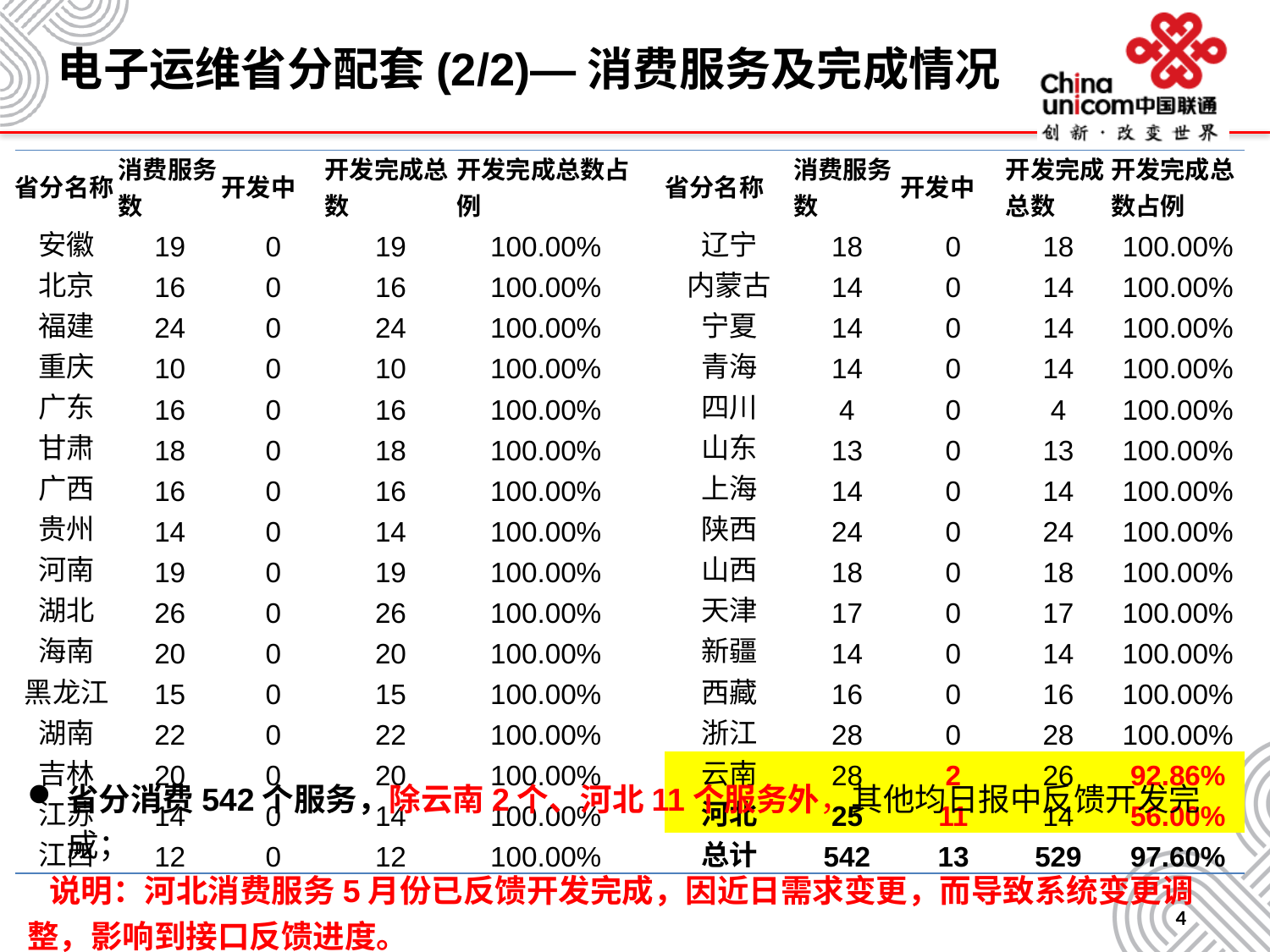

电子运维省分配套(2/2)—消费服务及完成情况
| 省分名称 | 消费服务数 | 开发中 | 开发完成总数 | 开发完成总数占例 |  | 省分名称 | 消费服务数 | 开发中 | 开发完成总数 | 开发完成总数占例 |
| --- | --- | --- | --- | --- | --- | --- | --- | --- | --- | --- |
| 安徽 | 19 | 0 | 19 | 100.00% |  | 辽宁 | 18 | 0 | 18 | 100.00% |
| 北京 | 16 | 0 | 16 | 100.00% |  | 内蒙古 | 14 | 0 | 14 | 100.00% |
| 福建 | 24 | 0 | 24 | 100.00% |  | 宁夏 | 14 | 0 | 14 | 100.00% |
| 重庆 | 10 | 0 | 10 | 100.00% |  | 青海 | 14 | 0 | 14 | 100.00% |
| 广东 | 16 | 0 | 16 | 100.00% |  | 四川 | 4 | 0 | 4 | 100.00% |
| 甘肃 | 18 | 0 | 18 | 100.00% |  | 山东 | 13 | 0 | 13 | 100.00% |
| 广西 | 16 | 0 | 16 | 100.00% |  | 上海 | 14 | 0 | 14 | 100.00% |
| 贵州 | 14 | 0 | 14 | 100.00% |  | 陕西 | 24 | 0 | 24 | 100.00% |
| 河南 | 19 | 0 | 19 | 100.00% |  | 山西 | 18 | 0 | 18 | 100.00% |
| 湖北 | 26 | 0 | 26 | 100.00% |  | 天津 | 17 | 0 | 17 | 100.00% |
| 海南 | 20 | 0 | 20 | 100.00% |  | 新疆 | 14 | 0 | 14 | 100.00% |
| 黑龙江 | 15 | 0 | 15 | 100.00% |  | 西藏 | 16 | 0 | 16 | 100.00% |
| 湖南 | 22 | 0 | 22 | 100.00% |  | 浙江 | 28 | 0 | 28 | 100.00% |
| 吉林 | 20 | 0 | 20 | 100.00% |  | 云南 | 28 | 2 | 26 | 92.86% |
| 江苏 | 14 | 0 | 14 | 100.00% |  | 河北 | 25 | 11 | 14 | 56.00% |
| 江西 | 12 | 0 | 12 | 100.00% |  | 总计 | 542 | 13 | 529 | 97.60% |
省分消费542个服务，除云南2个、河北11个服务外，其他均日报中反馈开发完成；
  说明：河北消费服务5月份已反馈开发完成，因近日需求变更，而导致系统变更调整，影响到接口反馈进度。
4